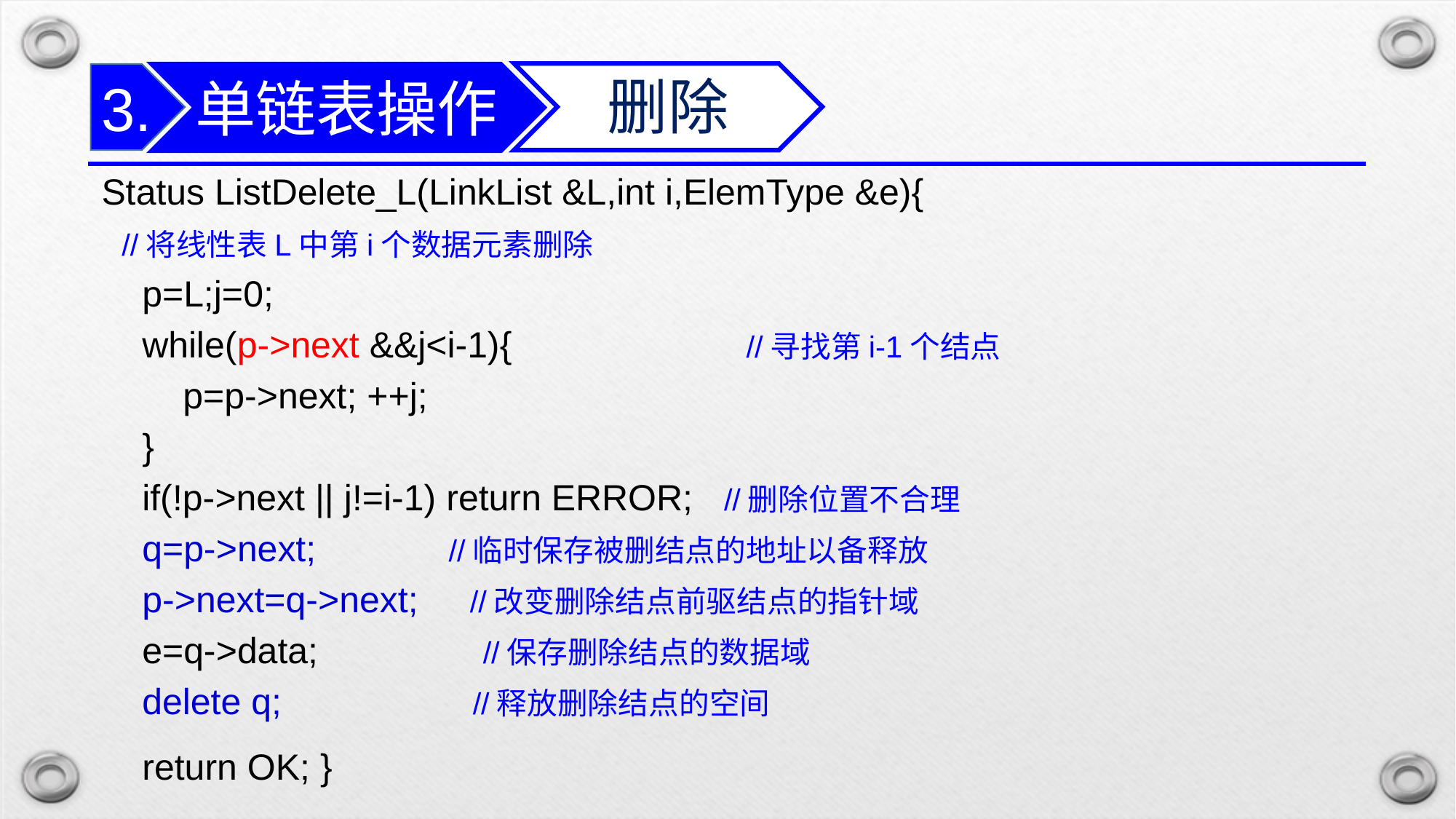

单链表操作

删除
3.
Status ListDelete_L(LinkList &L,int i,ElemType &e){
  //将线性表L中第i个数据元素删除
    p=L;j=0;
    while(p->next &&j<i-1){                       //寻找第i-1个结点
        p=p->next; ++j;
    }
    if(!p->next || j!=i-1) return ERROR;   //删除位置不合理
    q=p->next;             //临时保存被删结点的地址以备释放
    p->next=q->next; 	//改变删除结点前驱结点的指针域
    e=q->data; 	            //保存删除结点的数据域
    delete q; 	           //释放删除结点的空间
    return OK; }